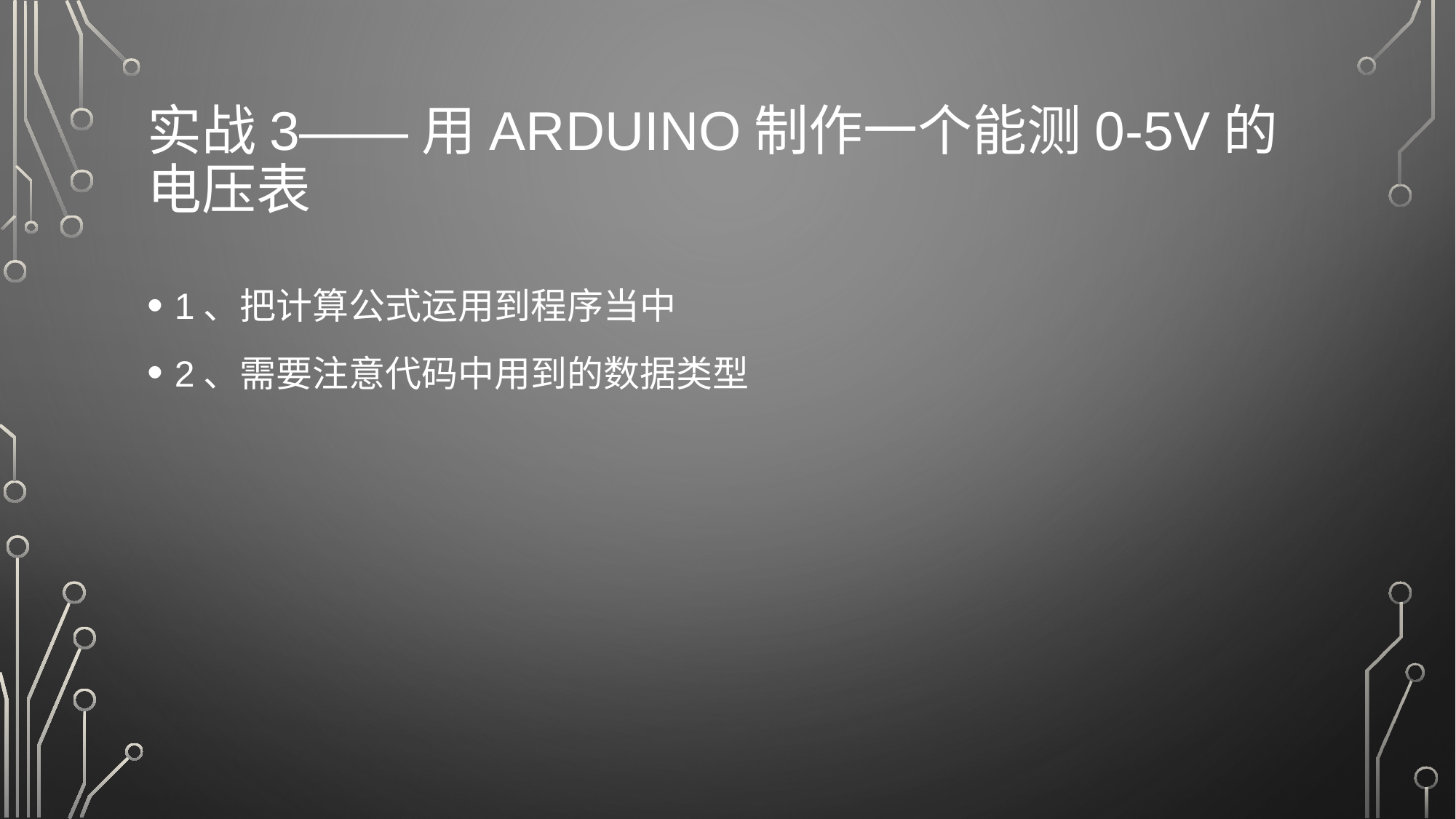

# 实战3——用Arduino制作一个能测0-5V的电压表
1、把计算公式运用到程序当中
2、需要注意代码中用到的数据类型